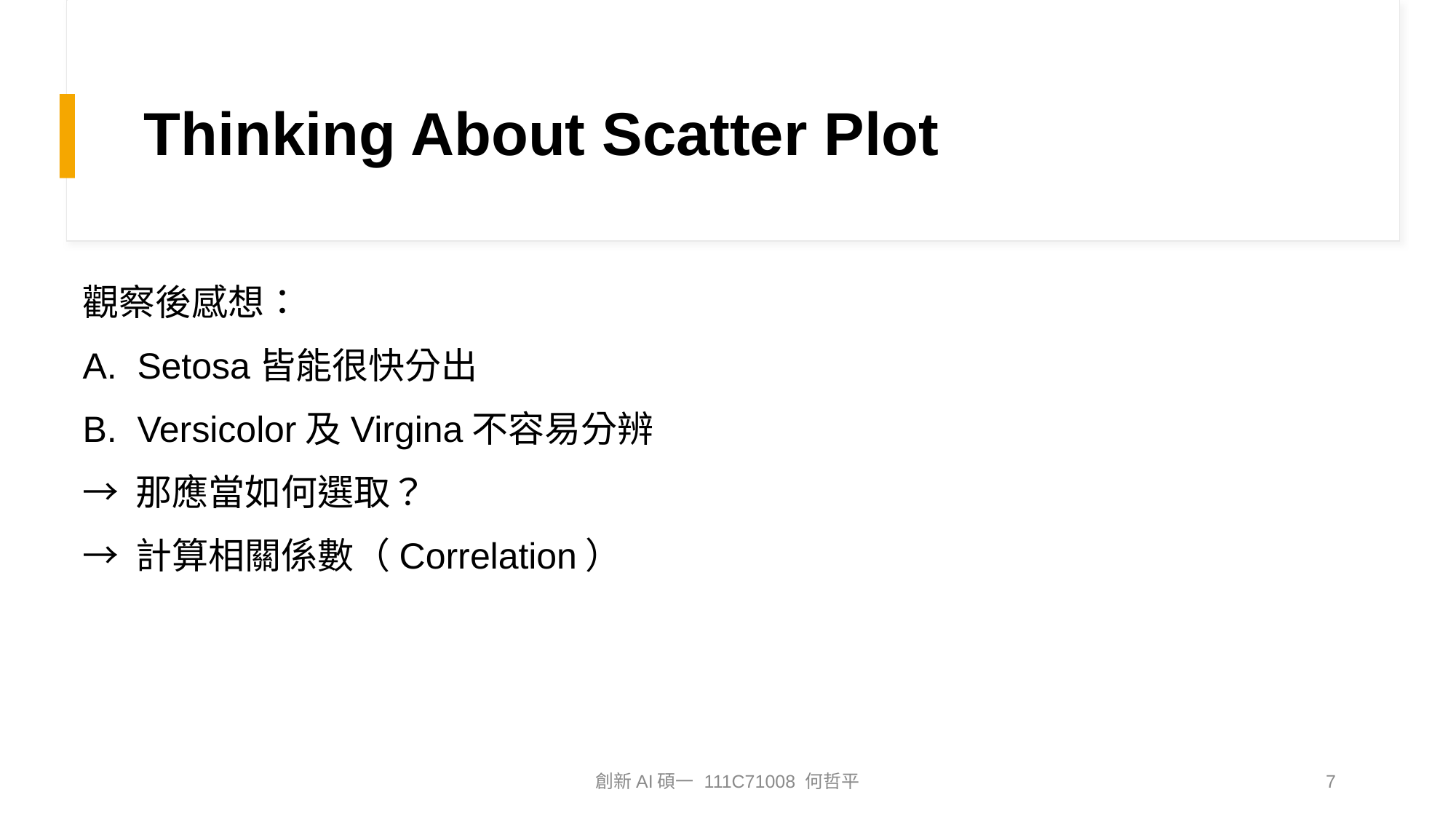

# Thinking About Scatter Plot
觀察後感想：
Setosa皆能很快分出
Versicolor及Virgina不容易分辨
→ 那應當如何選取？
→ 計算相關係數（Correlation）
創新AI碩一 111C71008 何哲平
7